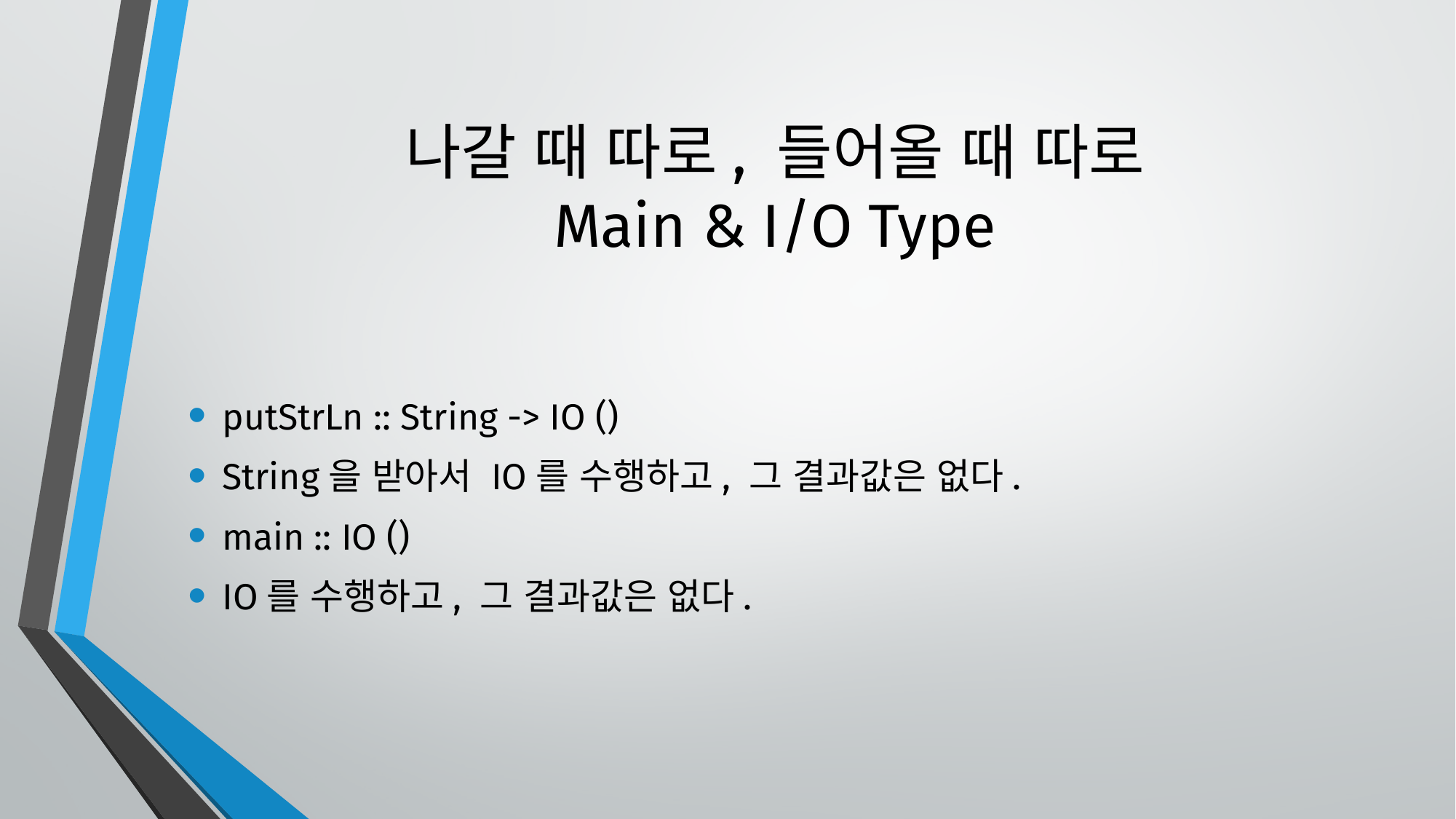

# 나갈 때 따로, 들어올 때 따로 Main & I/O Type
putStrLn :: String -> IO ()
String을 받아서 IO를 수행하고, 그 결과값은 없다.
main :: IO ()
IO를 수행하고, 그 결과값은 없다.